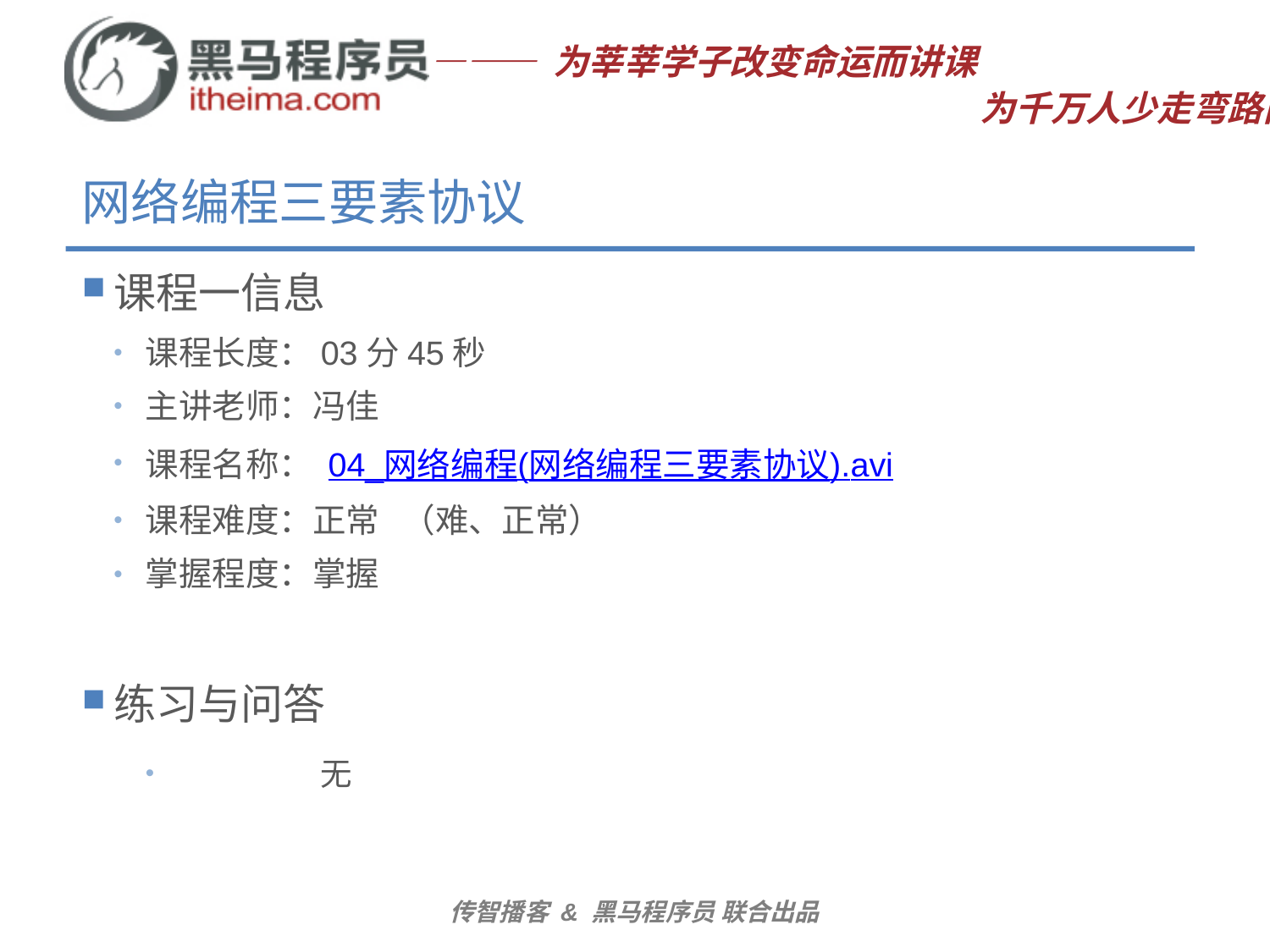

# 网络编程三要素协议
课程一信息
课程长度：03分45秒
主讲老师：冯佳
课程名称： 04_网络编程(网络编程三要素协议).avi
课程难度：正常   （难、正常）
掌握程度：掌握

练习与问答
	无